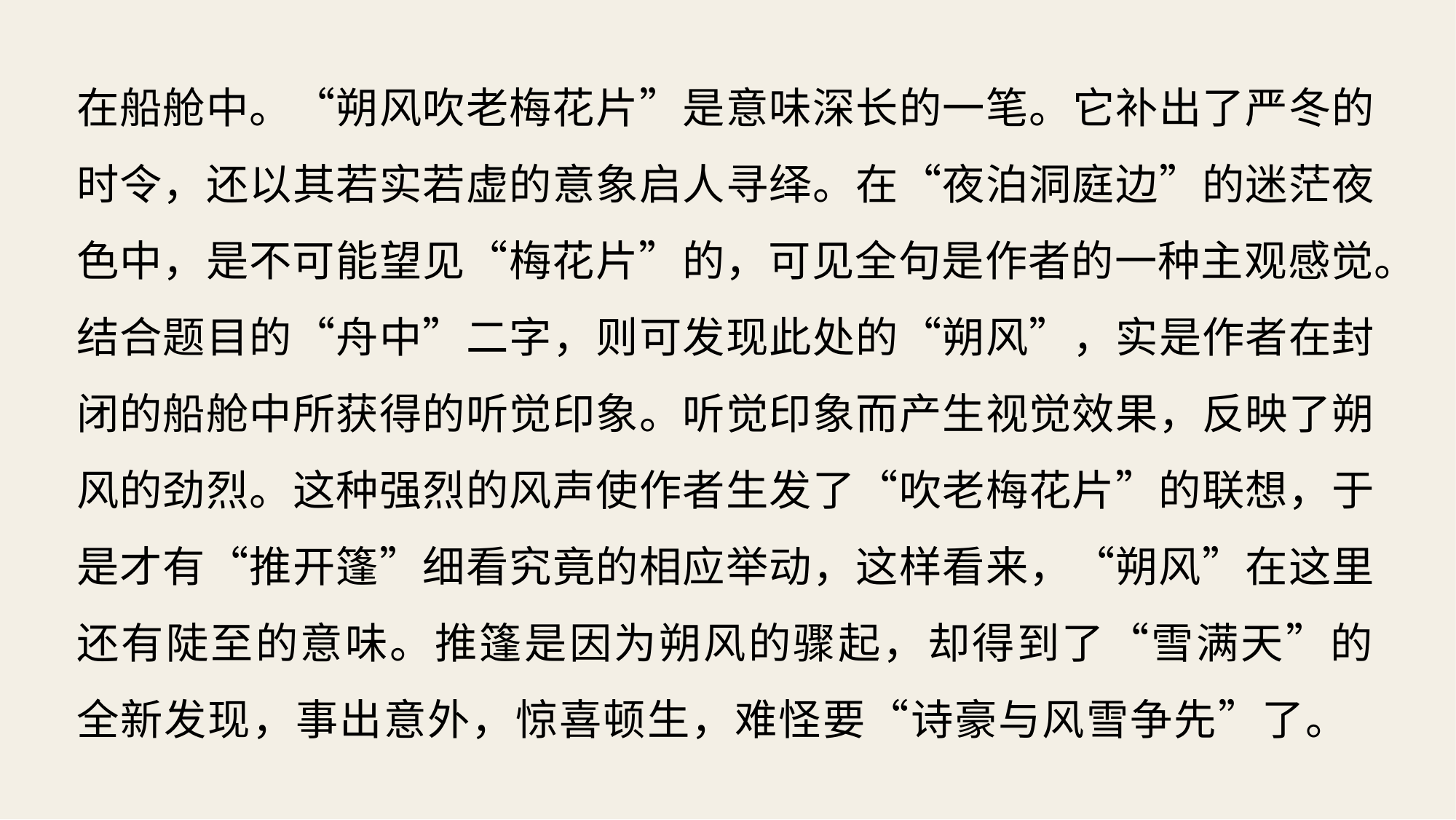

在船舱中。“朔风吹老梅花片”是意味深长的一笔。它补出了严冬的时令，还以其若实若虚的意象启人寻绎。在“夜泊洞庭边”的迷茫夜色中，是不可能望见“梅花片”的，可见全句是作者的一种主观感觉。结合题目的“舟中”二字，则可发现此处的“朔风”，实是作者在封闭的船舱中所获得的听觉印象。听觉印象而产生视觉效果，反映了朔风的劲烈。这种强烈的风声使作者生发了“吹老梅花片”的联想，于是才有“推开篷”细看究竟的相应举动，这样看来，“朔风”在这里还有陡至的意味。推篷是因为朔风的骤起，却得到了“雪满天”的全新发现，事出意外，惊喜顿生，难怪要“诗豪与风雪争先”了。